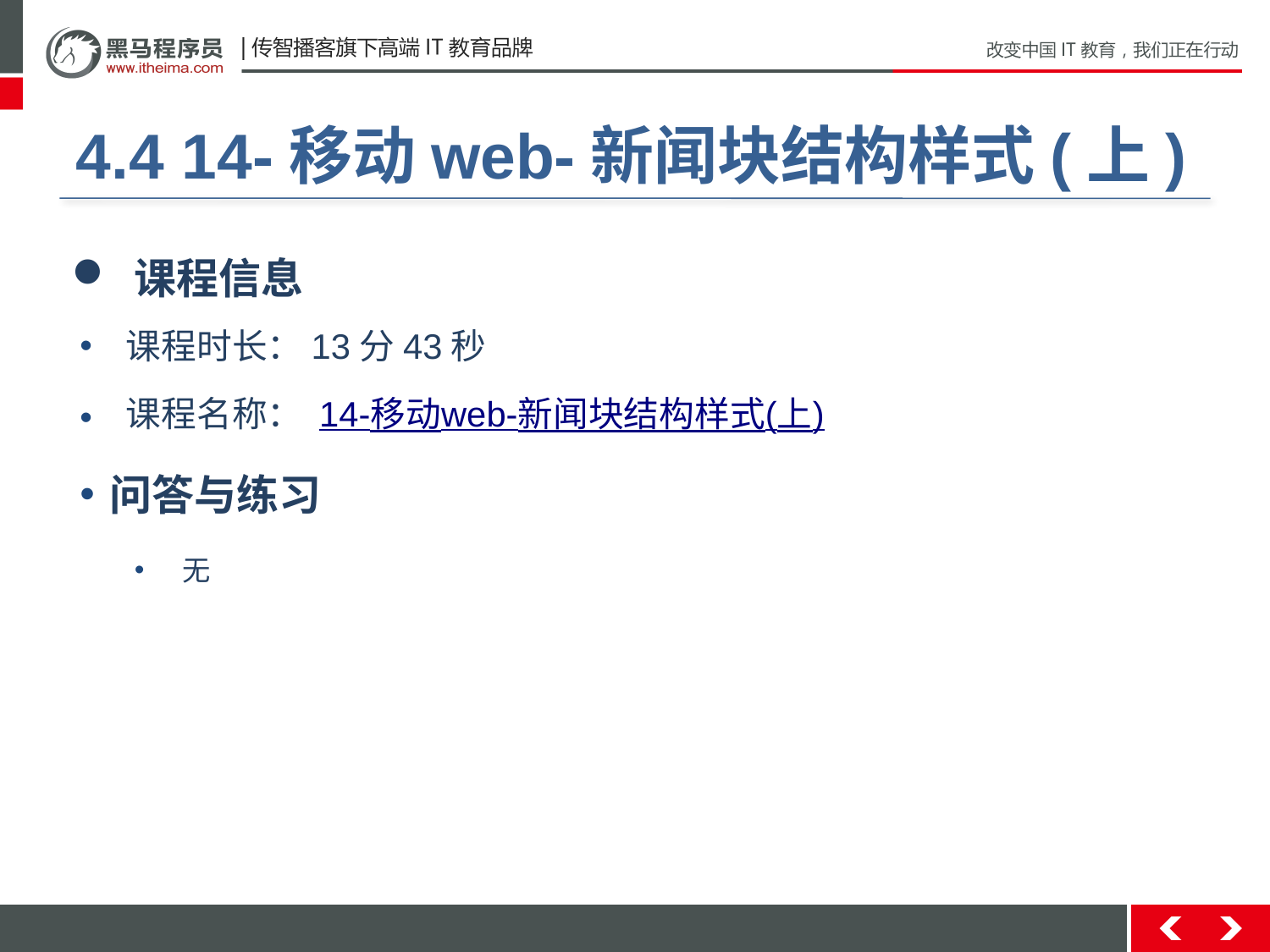

#
4.4 14-移动web-新闻块结构样式(上)
 课程信息
 课程时长：13分43秒
 课程名称： 14-移动web-新闻块结构样式(上)
问答与练习
无